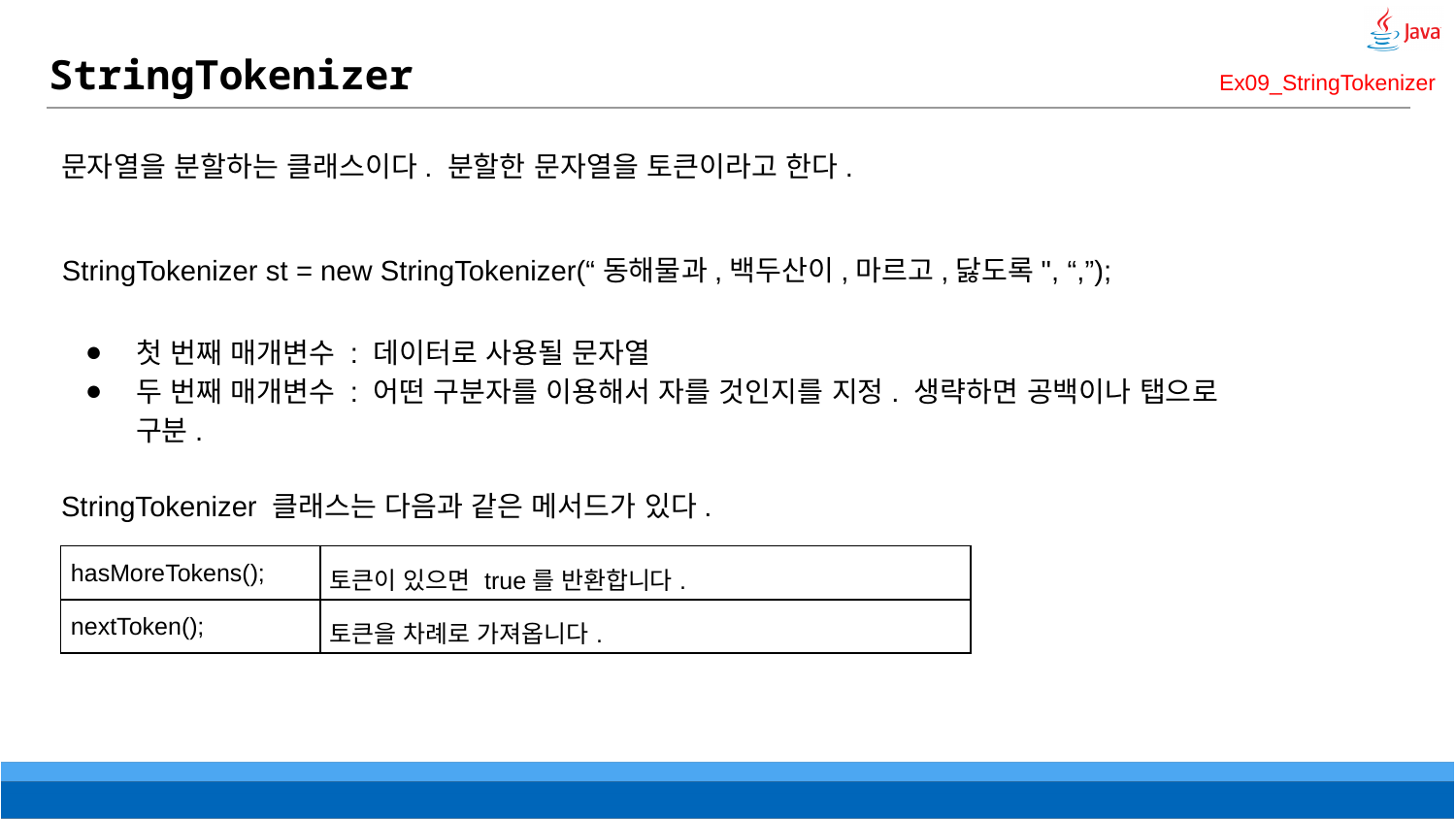

# StringTokenizer
Ex09_StringTokenizer
문자열을 분할하는 클래스이다. 분할한 문자열을 토큰이라고 한다.

StringTokenizer st = new StringTokenizer(“동해물과,백두산이,마르고,닳도록", “,”);
첫 번째 매개변수 : 데이터로 사용될 문자열
두 번째 매개변수 : 어떤 구분자를 이용해서 자를 것인지를 지정. 생략하면 공백이나 탭으로 구분.
StringTokenizer 클래스는 다음과 같은 메서드가 있다.
| hasMoreTokens(); | 토큰이 있으면 true를 반환합니다. |
| --- | --- |
| nextToken(); | 토큰을 차례로 가져옵니다. |